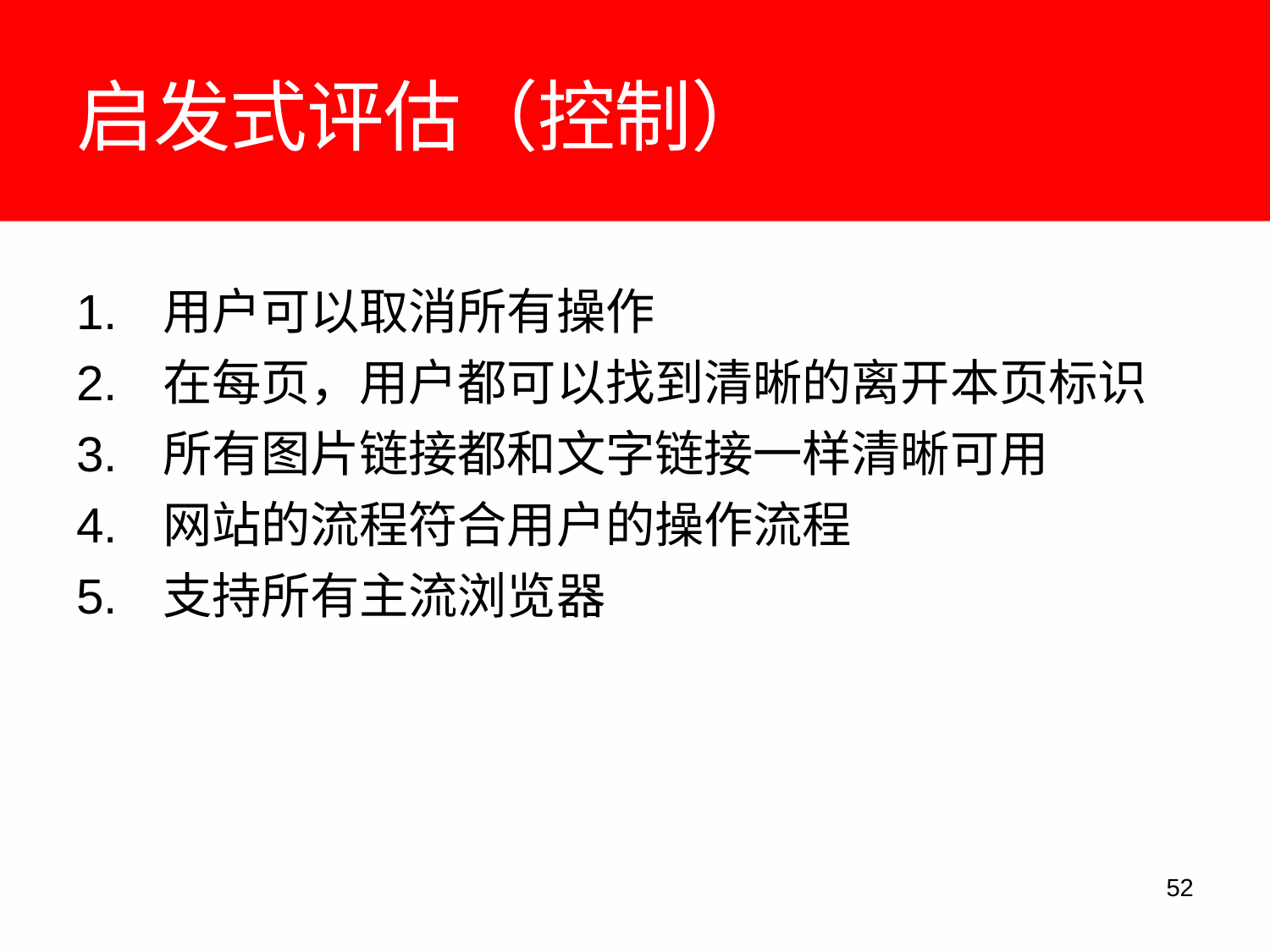

# 启发式评估（控制）
1.	用户可以取消所有操作

2.	在每页，用户都可以找到清晰的离开本页标识

3.	所有图片链接都和文字链接一样清晰可用

4.	网站的流程符合用户的操作流程

5.	支持所有主流浏览器
52